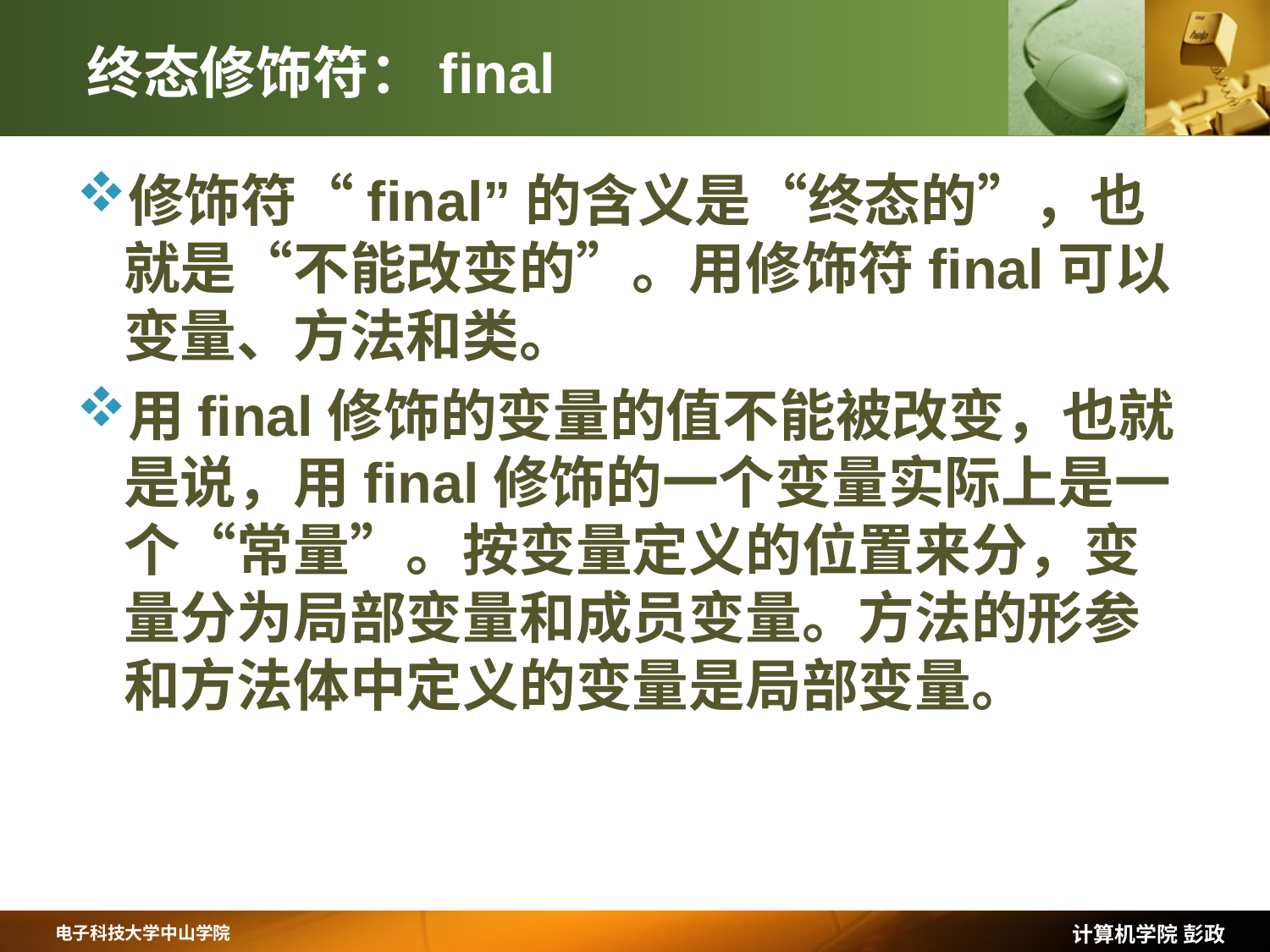

# 终态修饰符：final
修饰符“final”的含义是“终态的”，也就是“不能改变的”。用修饰符final可以变量、方法和类。
用final修饰的变量的值不能被改变，也就是说，用final修饰的一个变量实际上是一个“常量”。按变量定义的位置来分，变量分为局部变量和成员变量。方法的形参和方法体中定义的变量是局部变量。
计算机学院 彭政
电子科技大学中山学院